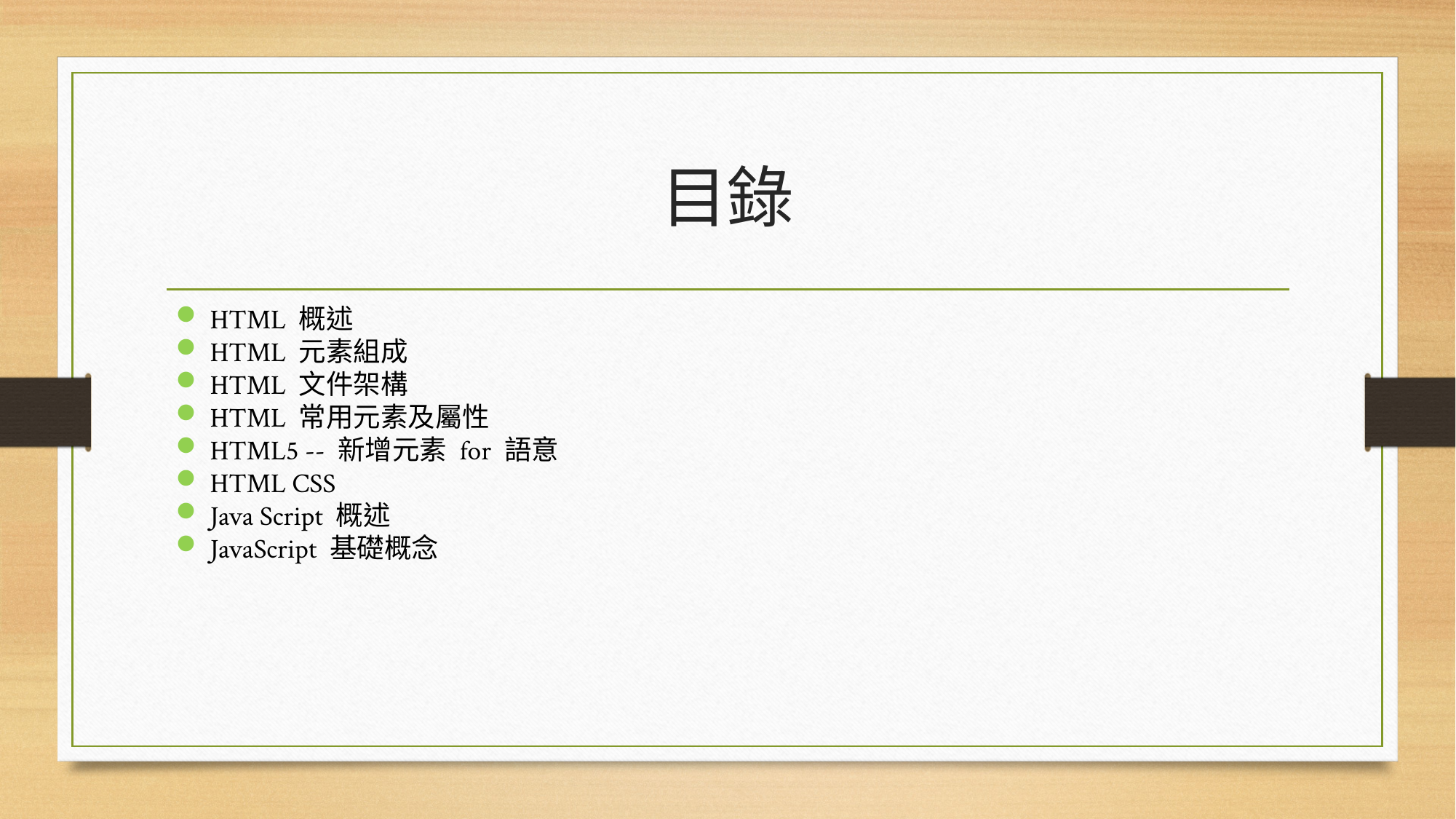

# 目錄
HTML 概述
HTML 元素組成
HTML 文件架構
HTML 常用元素及屬性
HTML5 -- 新增元素 for 語意
HTML CSS
Java Script 概述
JavaScript 基礎概念